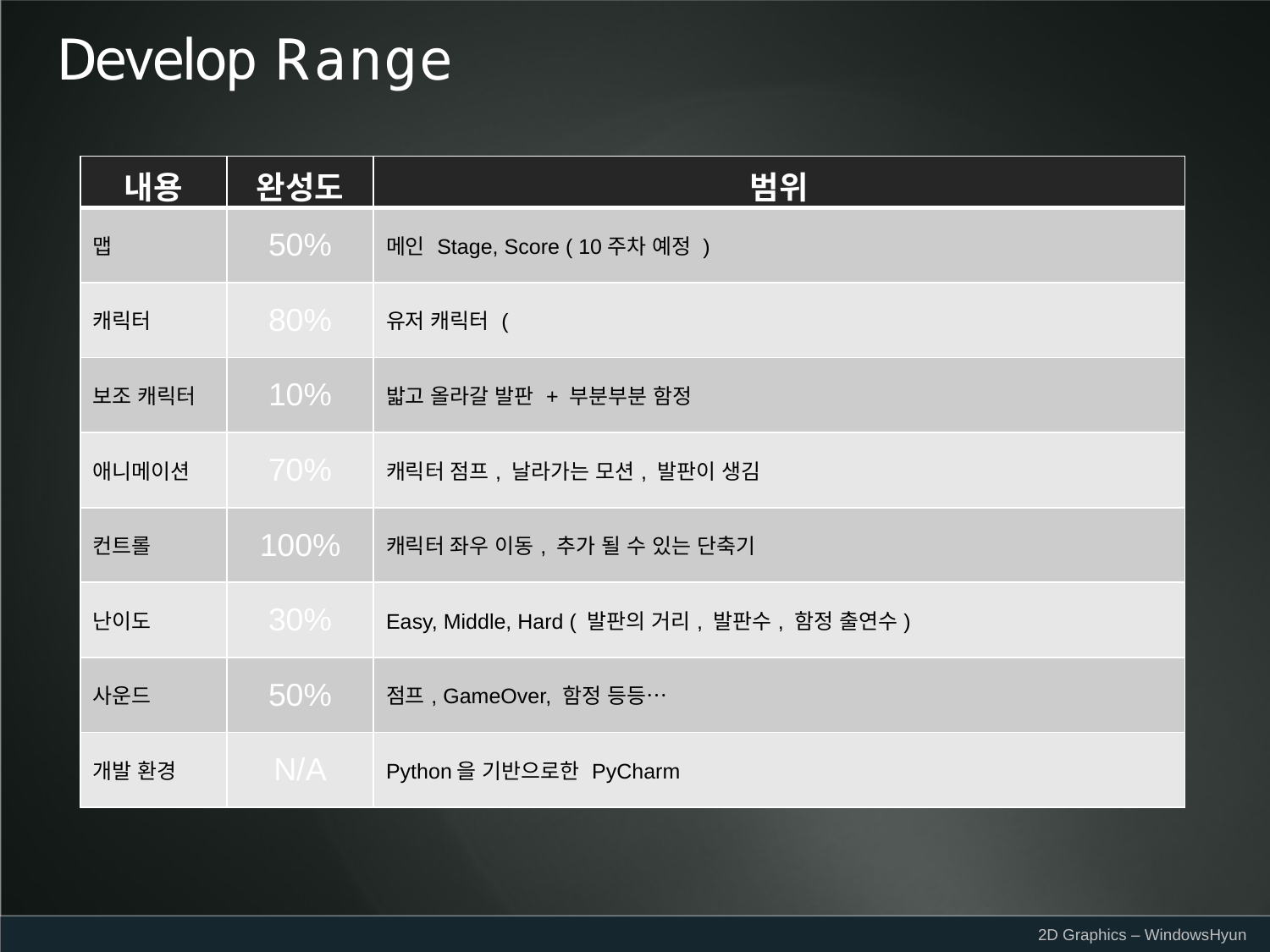

Develop Range
| 내용 | 완성도 | 범위 |
| --- | --- | --- |
| 맵 | 50% | 메인 Stage, Score ( 10주차 예정 ) |
| 캐릭터 | 80% | 유저 캐릭터 ( |
| 보조 캐릭터 | 10% | 밟고 올라갈 발판 + 부분부분 함정 |
| 애니메이션 | 70% | 캐릭터 점프, 날라가는 모션, 발판이 생김 |
| 컨트롤 | 100% | 캐릭터 좌우 이동, 추가 될 수 있는 단축기 |
| 난이도 | 30% | Easy, Middle, Hard ( 발판의 거리, 발판수, 함정 출연수) |
| 사운드 | 50% | 점프, GameOver, 함정 등등… |
| 개발 환경 | N/A | Python을 기반으로한 PyCharm |